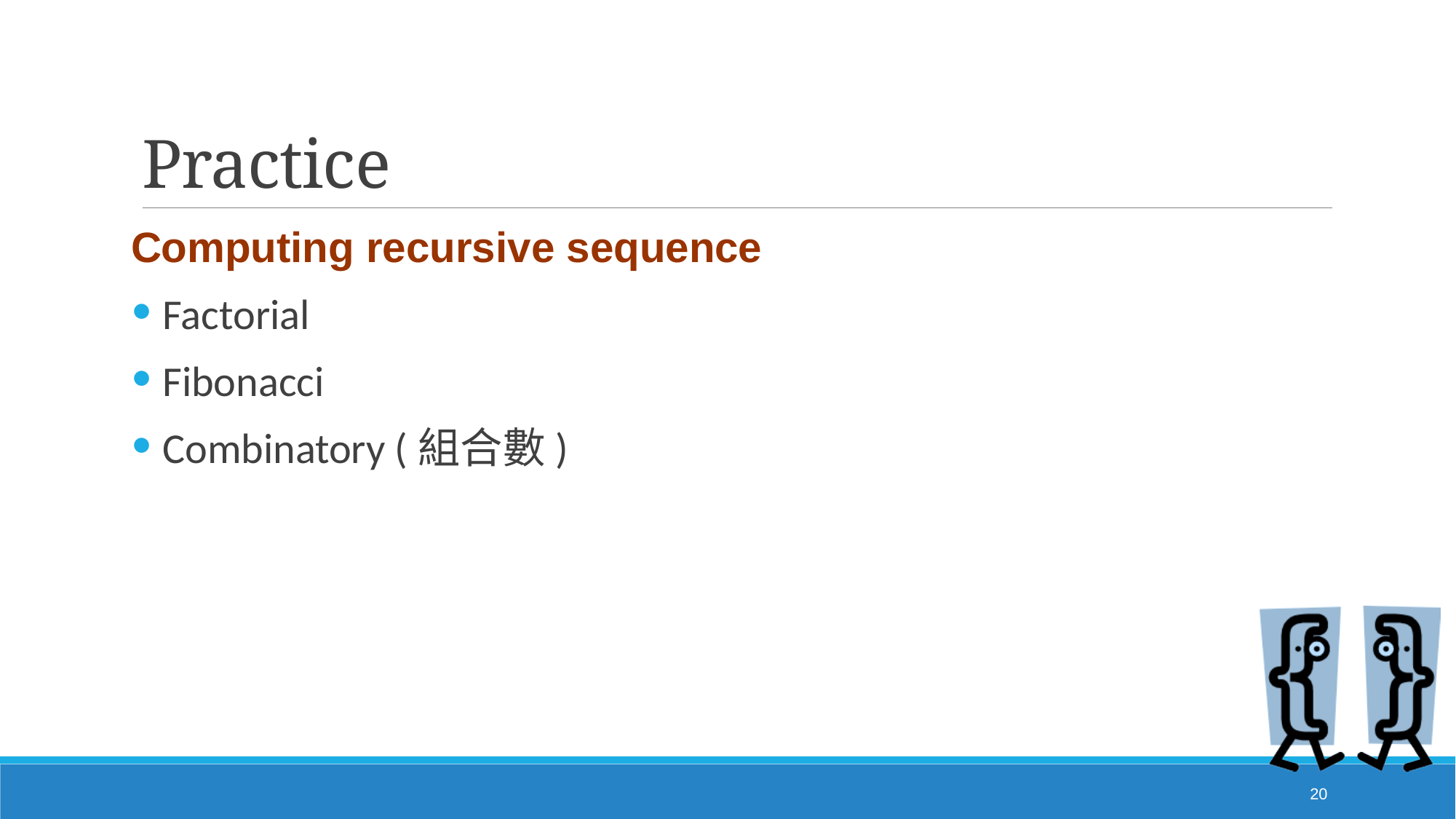

# Practice
Computing recursive sequence
Factorial
Fibonacci
Combinatory (組合數)
20